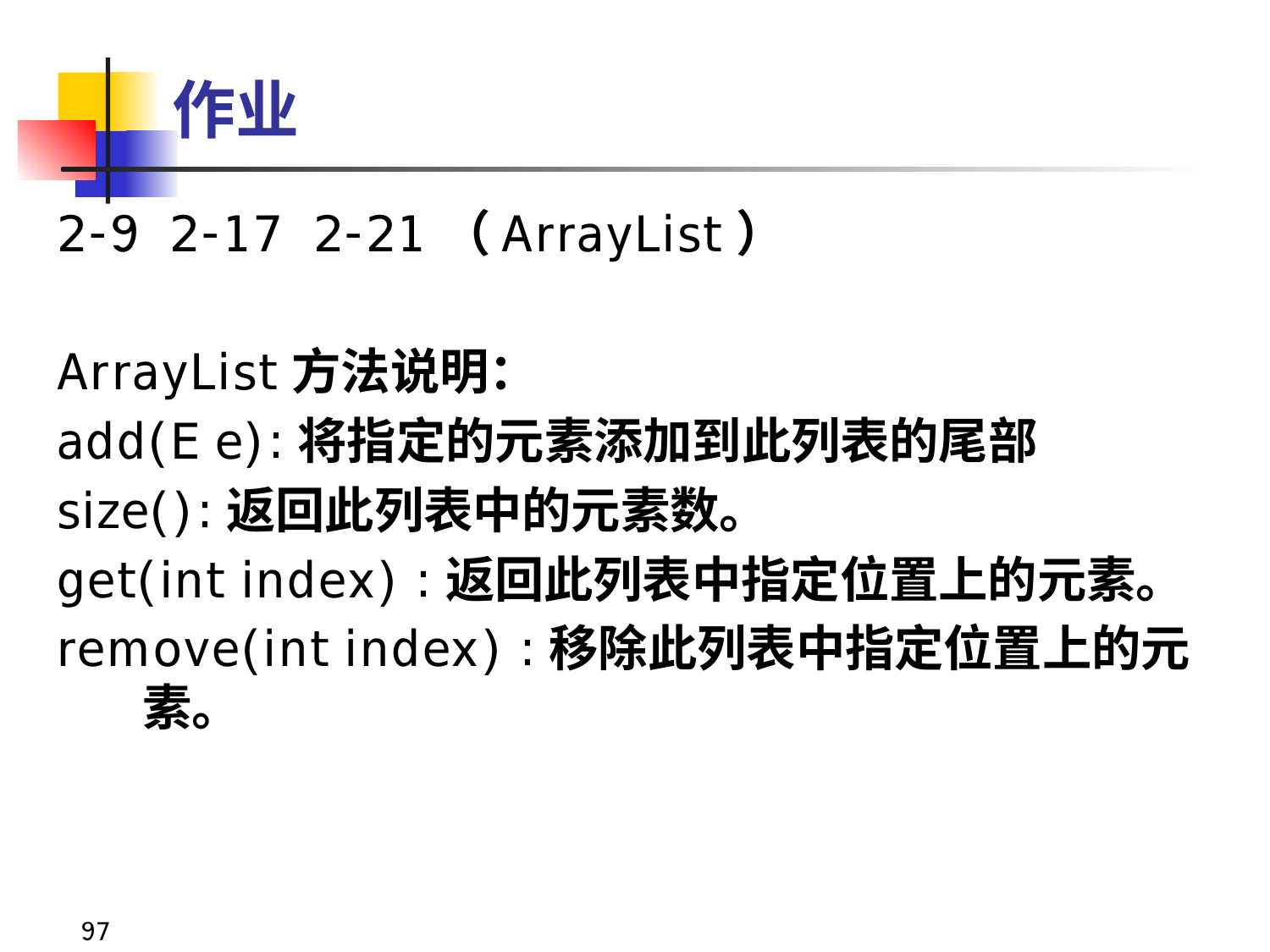

# 作业
2-9  2-17  2-21（ArrayList）

ArrayList方法说明：
add(E e):将指定的元素添加到此列表的尾部
size():返回此列表中的元素数。
get(int index) :返回此列表中指定位置上的元素。
remove(int index) :移除此列表中指定位置上的元素。
97